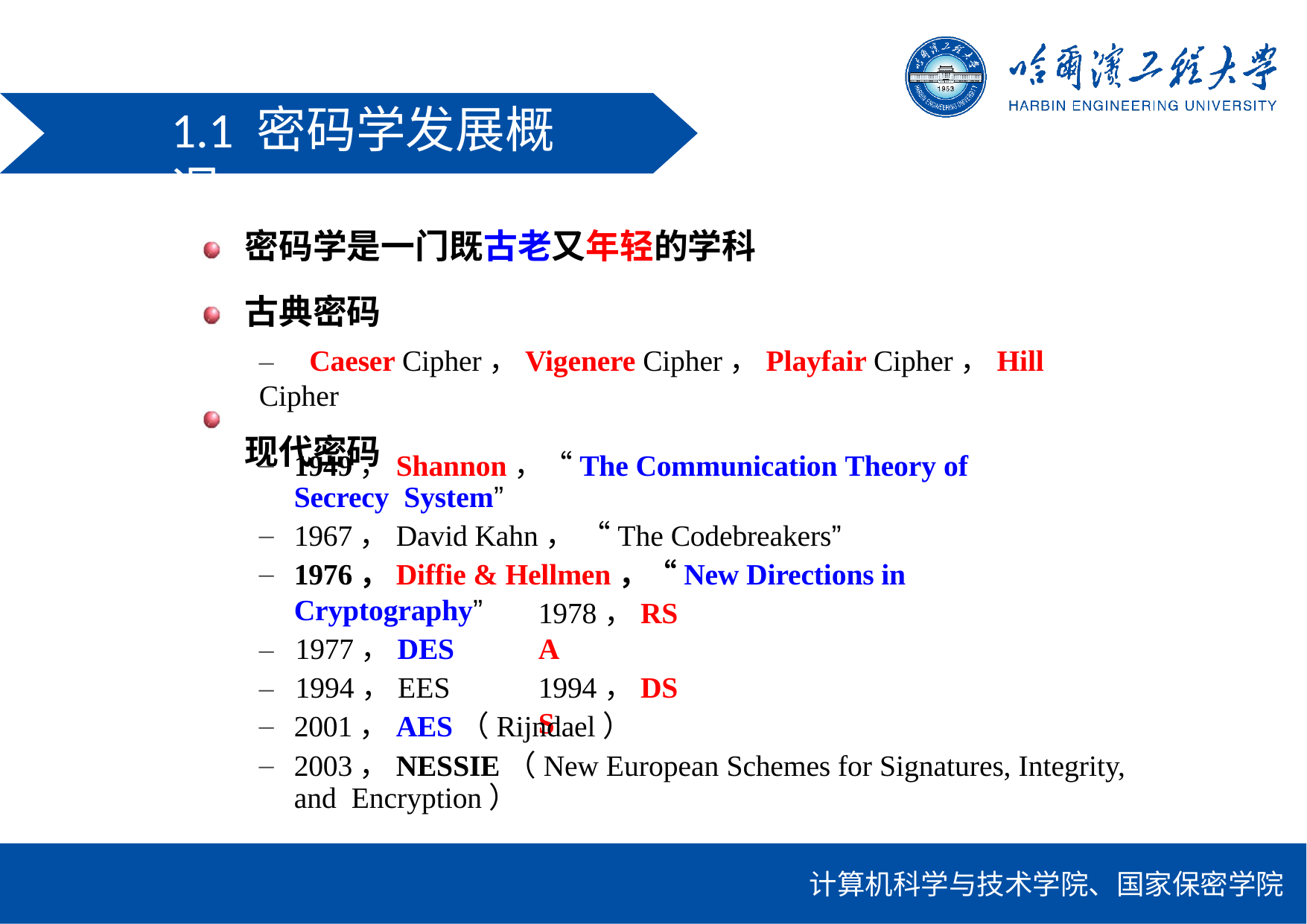

1.1 密码学发展概况
密码学是一门既古老又年轻的学科
古典密码
–	Caeser Cipher，Vigenere Cipher，Playfair Cipher，Hill Cipher
现代密码

1949，Shannon，“The Communication Theory of Secrecy  System”
1967，David Kahn， “The Codebreakers”
1976，Diffie & Hellmen，“New Directions in Cryptography”
–	1977，DES
–	1994，EES
2001，AES（Rijndael）
2003，NESSIE（New European Schemes for Signatures, Integrity, and  Encryption）
1978，RSA
1994，DSS